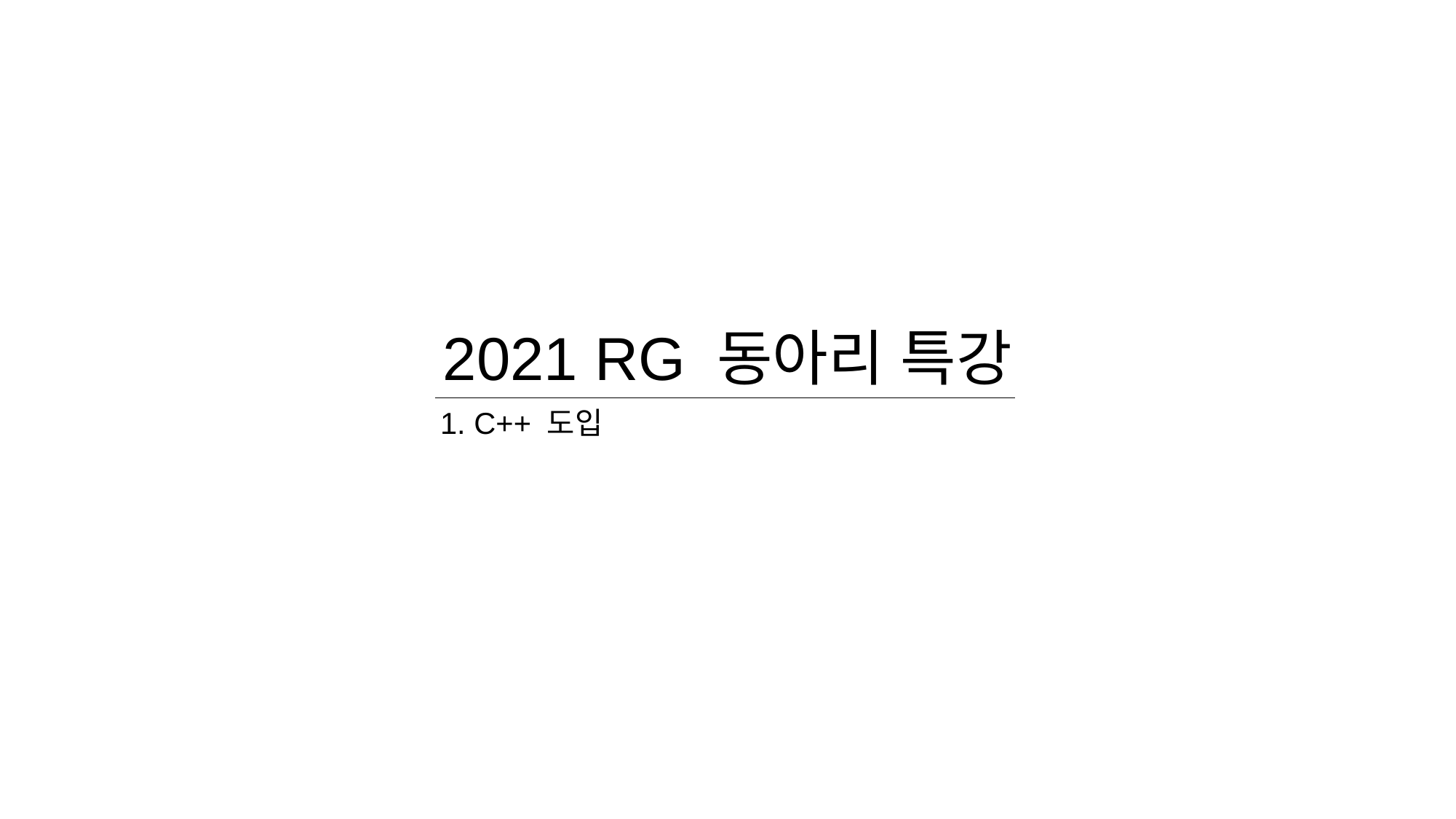

2021 RG 동아리 특강
1. C++ 도입